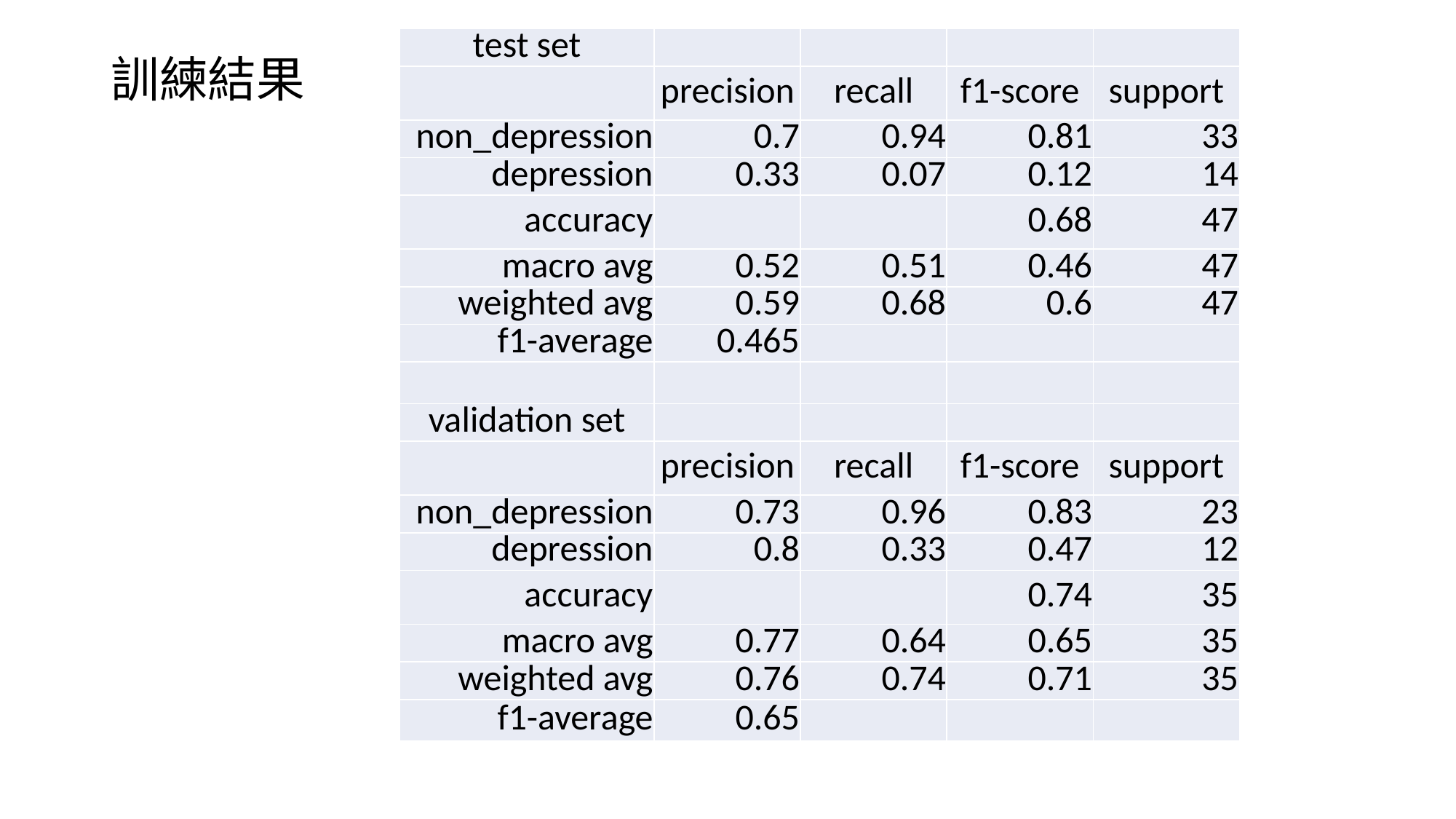

# 訓練結果
| test set |  |  |  |  |
| --- | --- | --- | --- | --- |
|  | precision | recall | f1-score | support |
| non\_depression | 0.7 | 0.94 | 0.81 | 33 |
| depression | 0.33 | 0.07 | 0.12 | 14 |
| accuracy |  |  | 0.68 | 47 |
| macro avg | 0.52 | 0.51 | 0.46 | 47 |
| weighted avg | 0.59 | 0.68 | 0.6 | 47 |
| f1-average | 0.465 |  |  |  |
|  |  |  |  |  |
| validation set |  |  |  |  |
|  | precision | recall | f1-score | support |
| non\_depression | 0.73 | 0.96 | 0.83 | 23 |
| depression | 0.8 | 0.33 | 0.47 | 12 |
| accuracy |  |  | 0.74 | 35 |
| macro avg | 0.77 | 0.64 | 0.65 | 35 |
| weighted avg | 0.76 | 0.74 | 0.71 | 35 |
| f1-average | 0.65 |  |  |  |